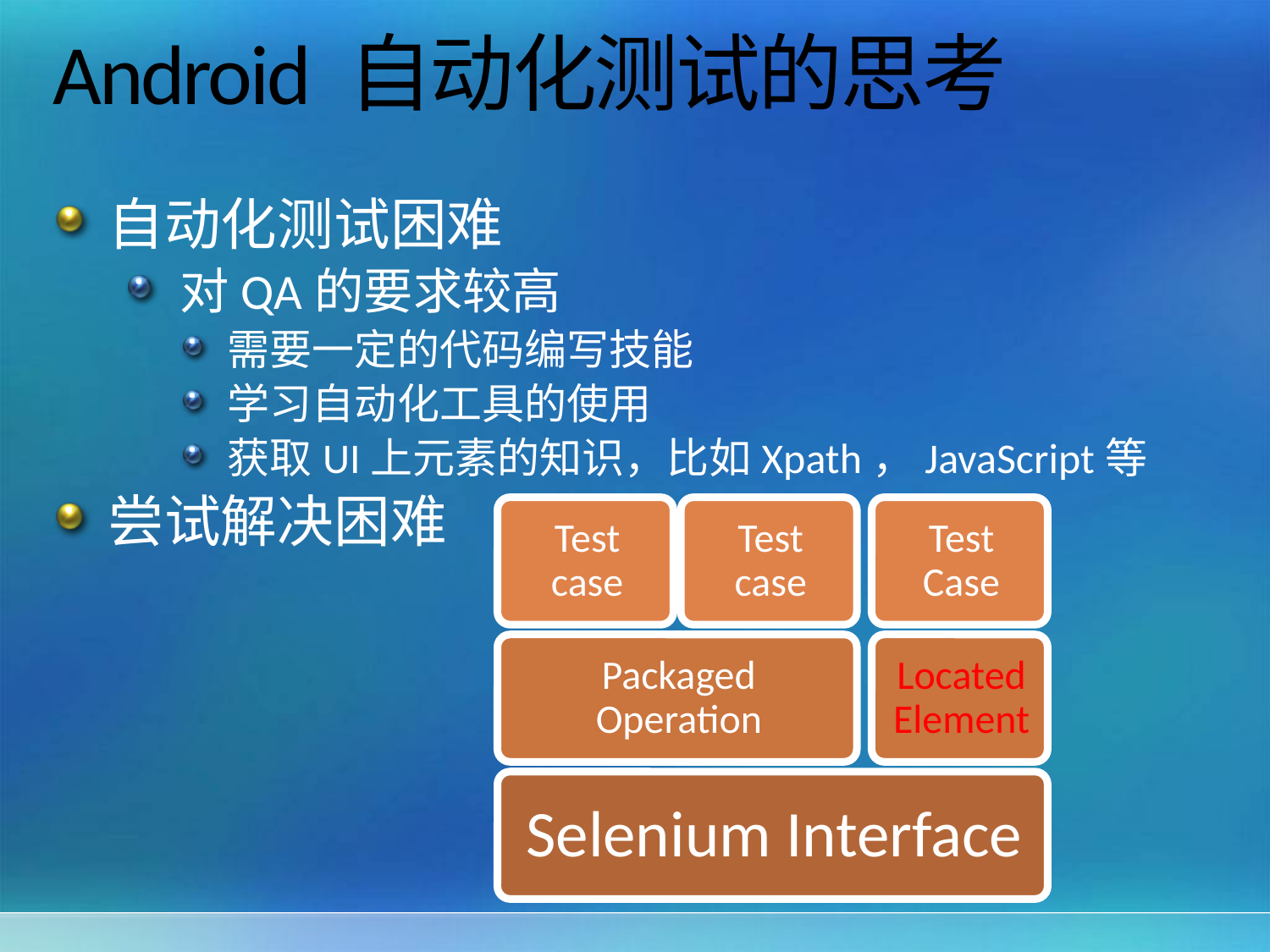

# Android 自动化测试的思考
自动化测试困难
对QA的要求较高
需要一定的代码编写技能
学习自动化工具的使用
获取UI上元素的知识，比如Xpath，JavaScript等
尝试解决困难

Selenium Interface
Packaged Operation
Test case
Test case
Located Element
Test Case